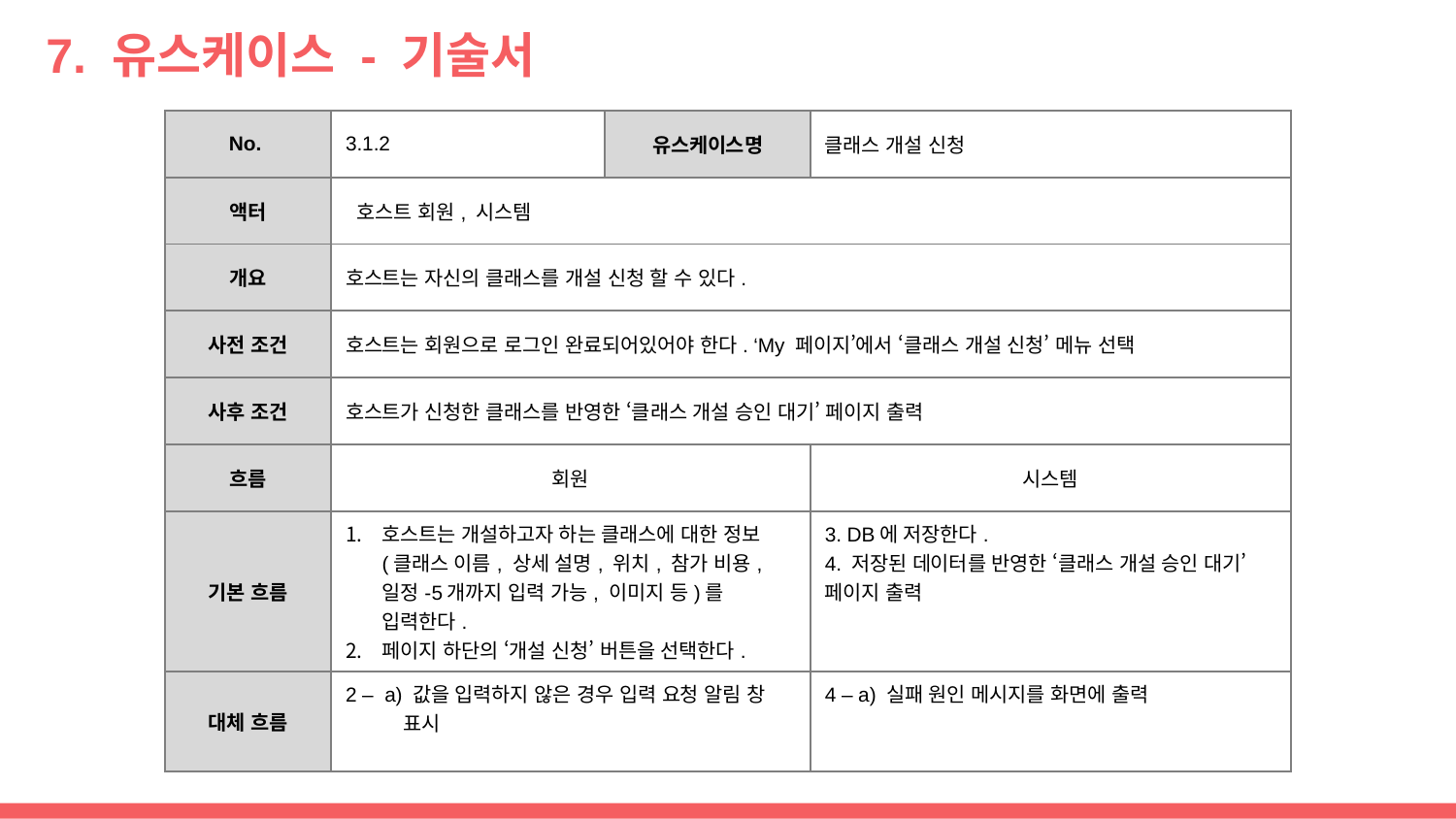

# 7. 유스케이스 - 기술서
| No. | 3.1.2 | 유스케이스명 | 클래스 개설 신청 |
| --- | --- | --- | --- |
| 액터 | 호스트 회원, 시스템 |  |  |
| 개요 | 호스트는 자신의 클래스를 개설 신청 할 수 있다. |  |  |
| 사전 조건 | 호스트는 회원으로 로그인 완료되어있어야 한다. ‘My 페이지’에서 ‘클래스 개설 신청’ 메뉴 선택 |  |  |
| 사후 조건 | 호스트가 신청한 클래스를 반영한 ‘클래스 개설 승인 대기’ 페이지 출력 |  |  |
| 흐름 | 회원 |  | 시스템 |
| 기본 흐름 | 호스트는 개설하고자 하는 클래스에 대한 정보(클래스 이름, 상세 설명, 위치, 참가 비용, 일정-5개까지 입력 가능, 이미지 등)를 입력한다. 페이지 하단의 ‘개설 신청’ 버튼을 선택한다. |  | 3. DB에 저장한다. 4. 저장된 데이터를 반영한 ‘클래스 개설 승인 대기’ 페이지 출력 |
| 대체 흐름 | 2 – a) 값을 입력하지 않은 경우 입력 요청 알림 창 표시 |  | 4 – a) 실패 원인 메시지를 화면에 출력 |